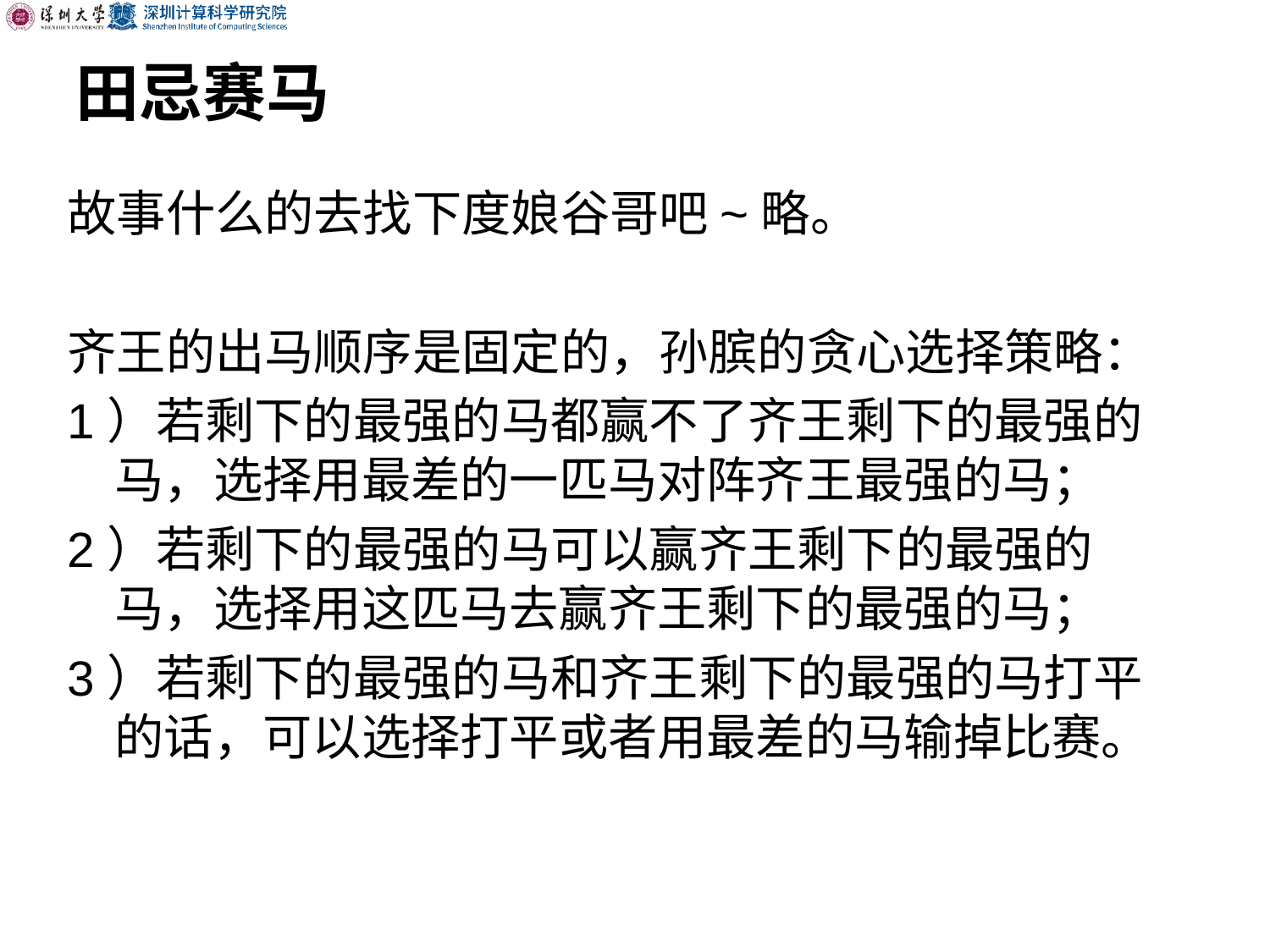

田忌赛马
故事什么的去找下度娘谷哥吧~略。

齐王的出马顺序是固定的，孙膑的贪心选择策略：
1）若剩下的最强的马都赢不了齐王剩下的最强的马，选择用最差的一匹马对阵齐王最强的马；
2）若剩下的最强的马可以赢齐王剩下的最强的马，选择用这匹马去赢齐王剩下的最强的马；
3）若剩下的最强的马和齐王剩下的最强的马打平的话，可以选择打平或者用最差的马输掉比赛。